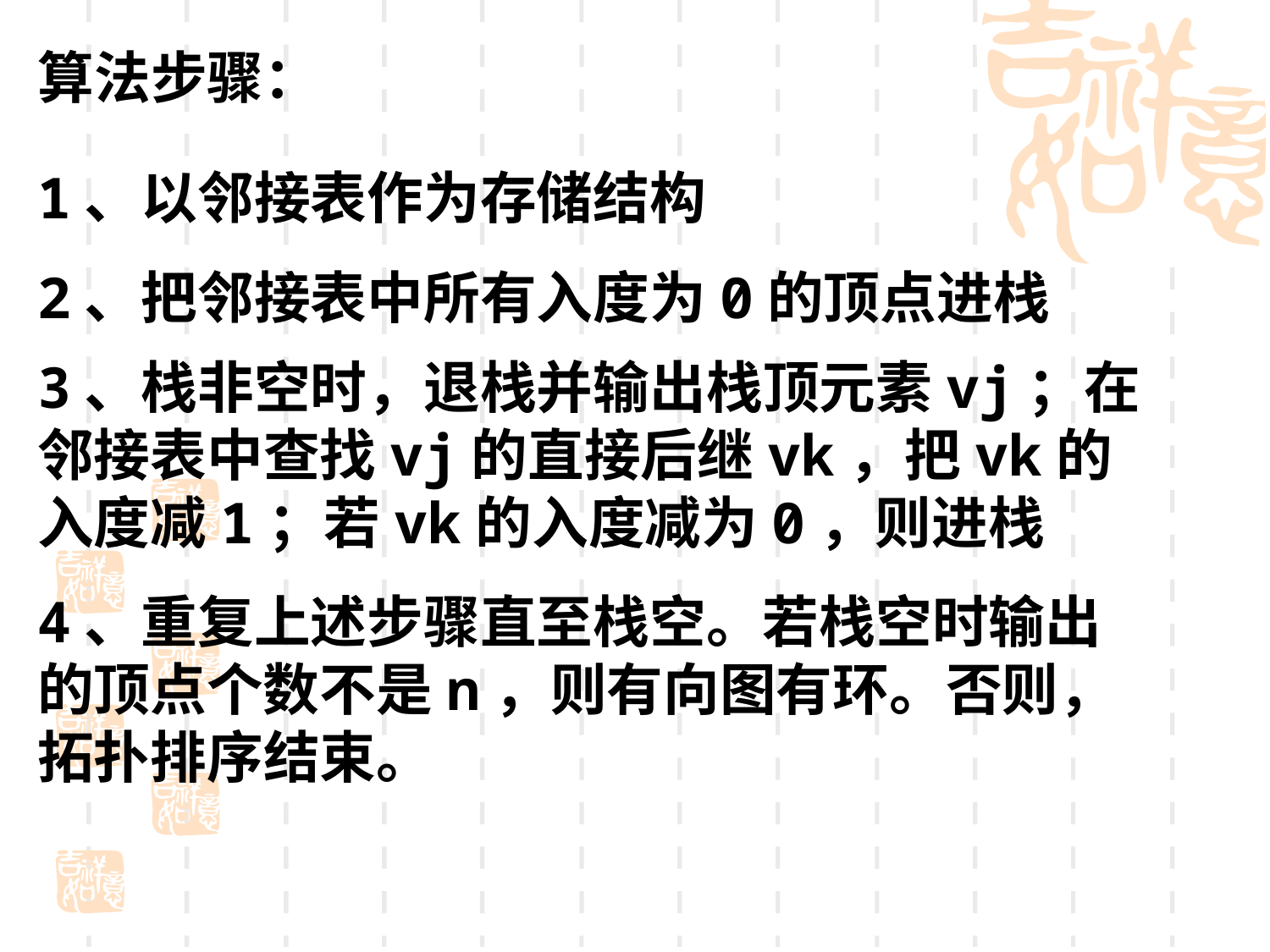

算法步骤：
1、以邻接表作为存储结构
2、把邻接表中所有入度为0的顶点进栈
3、栈非空时，退栈并输出栈顶元素vj；在邻接表中查找vj的直接后继vk，把vk的入度减1；若vk的入度减为0，则进栈
4、重复上述步骤直至栈空。若栈空时输出的顶点个数不是n，则有向图有环。否则，拓扑排序结束。